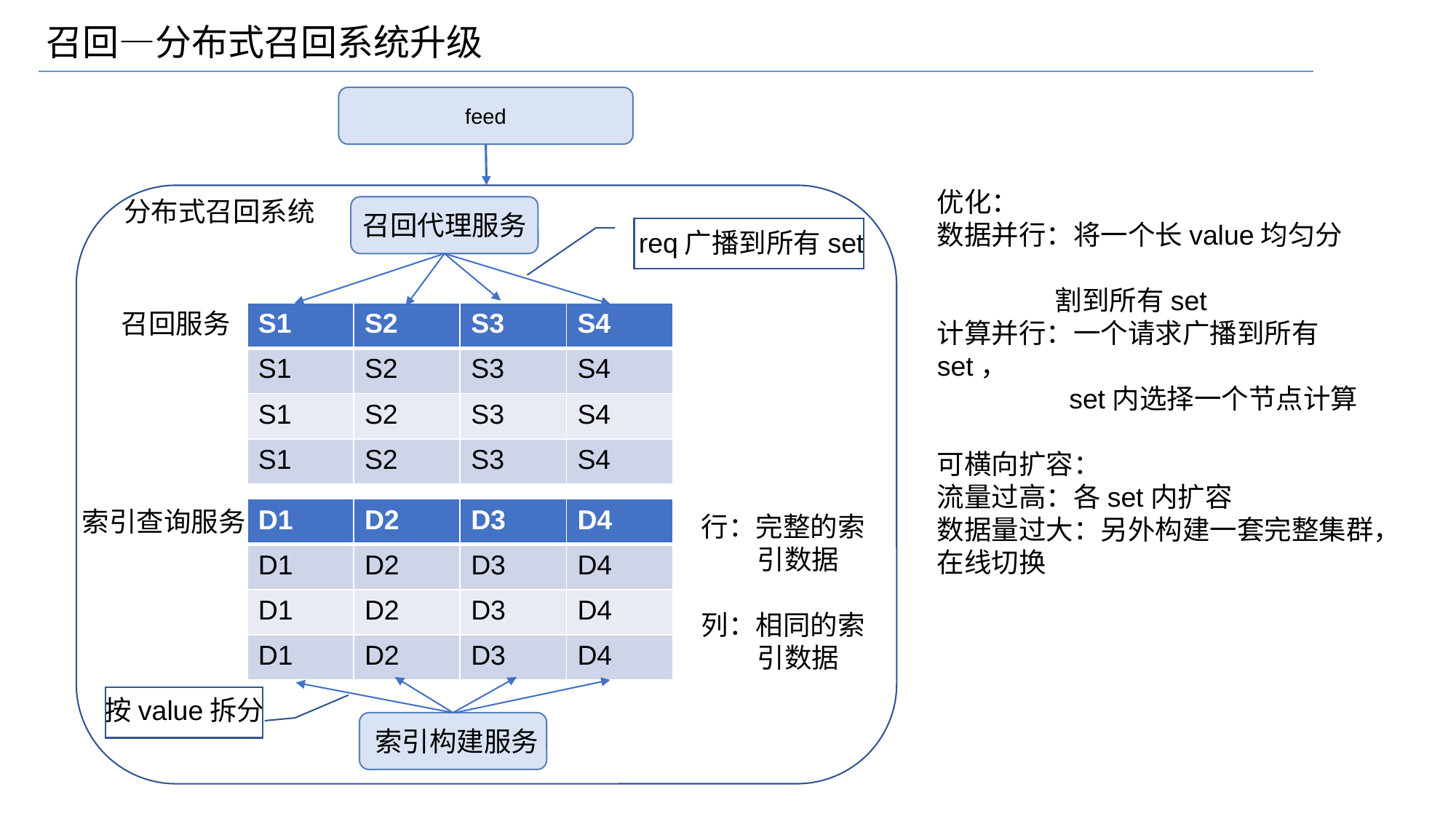

召回—分布式召回系统升级
feed
优化：
数据并行：将一个长value均匀分
                  割到所有set
计算并行：一个请求广播到所有set，
	   set内选择一个节点计算

可横向扩容：
流量过高：各set内扩容
数据量过大：另外构建一套完整集群，在线切换

分布式召回系统

召回代理服务

req广播到所有set
召回服务
| S1 | S2 | S3 | S4 |
| --- | --- | --- | --- |
| S1 | S2 | S3 | S4 |
| S1 | S2 | S3 | S4 |
| S1 | S2 | S3 | S4 |
索引查询服务
| D1 | D2 | D3 | D4 |
| --- | --- | --- | --- |
| D1 | D2 | D3 | D4 |
| D1 | D2 | D3 | D4 |
| D1 | D2 | D3 | D4 |
行：完整的索
        引数据

列：相同的索
        引数据

按value拆分

索引构建服务
36